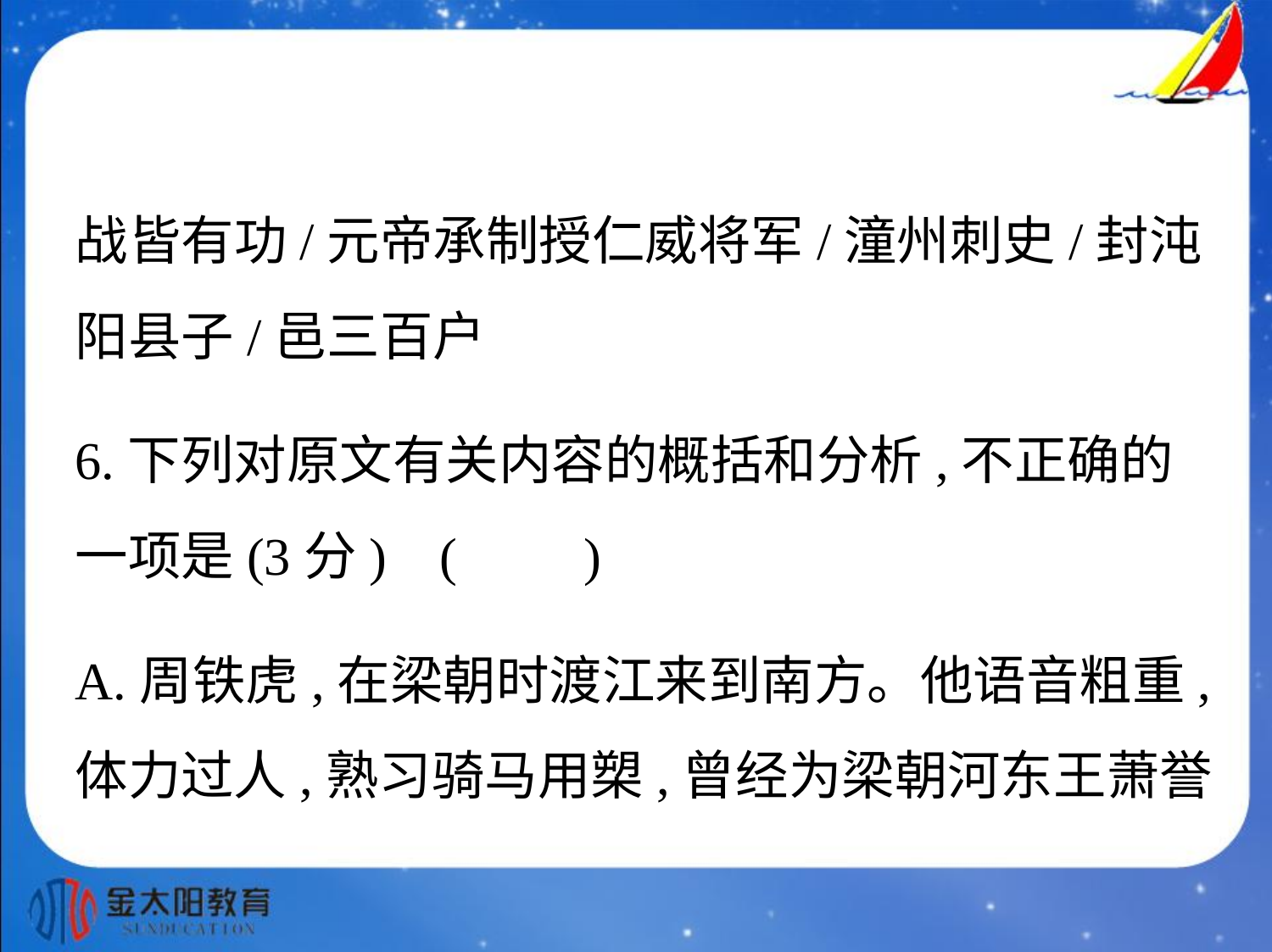

战皆有功/元帝承制授仁威将军/潼州刺史/封沌
阳县子/邑三百户
6.下列对原文有关内容的概括和分析,不正确的
一项是(3分) (　    )
A.周铁虎,在梁朝时渡江来到南方。他语音粗重,
体力过人,熟习骑马用槊,曾经为梁朝河东王萧誉